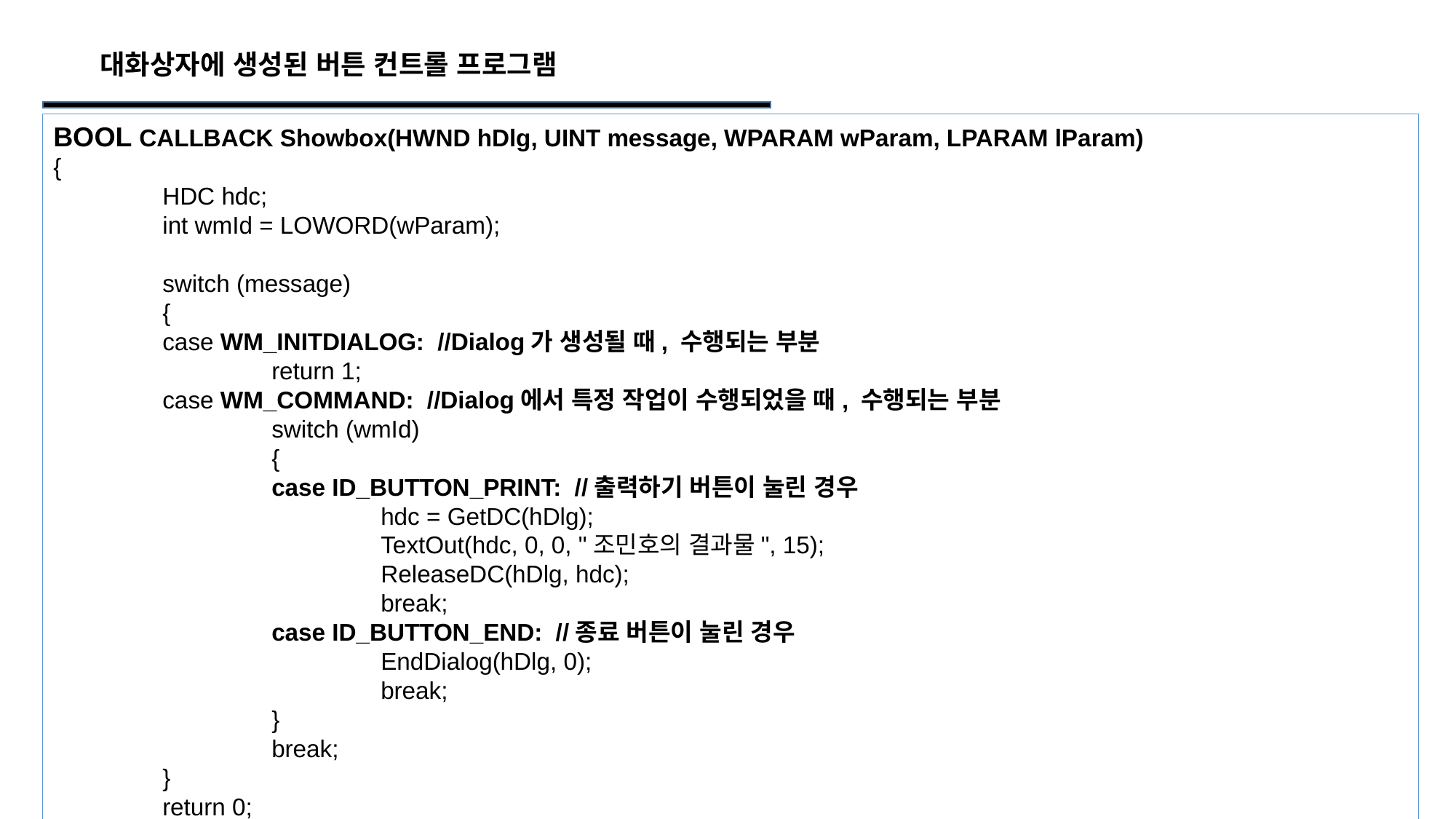

대화상자에 생성된 버튼 컨트롤 프로그램

BOOL CALLBACK Showbox(HWND hDlg, UINT message, WPARAM wParam, LPARAM lParam)
{
	HDC hdc;
	int wmId = LOWORD(wParam);

	switch (message)
	{
	case WM_INITDIALOG:  //Dialog가 생성될 때, 수행되는 부분
		return 1;
	case WM_COMMAND:  //Dialog에서 특정 작업이 수행되었을 때, 수행되는 부분
		switch (wmId)
		{
		case ID_BUTTON_PRINT:  //출력하기 버튼이 눌린 경우
			hdc = GetDC(hDlg);
			TextOut(hdc, 0, 0, "조민호의 결과물", 15);
			ReleaseDC(hDlg, hdc);
			break;
		case ID_BUTTON_END:  //종료 버튼이 눌린 경우
			EndDialog(hDlg, 0);
			break;
		}
		break;
	}
	return 0;
}